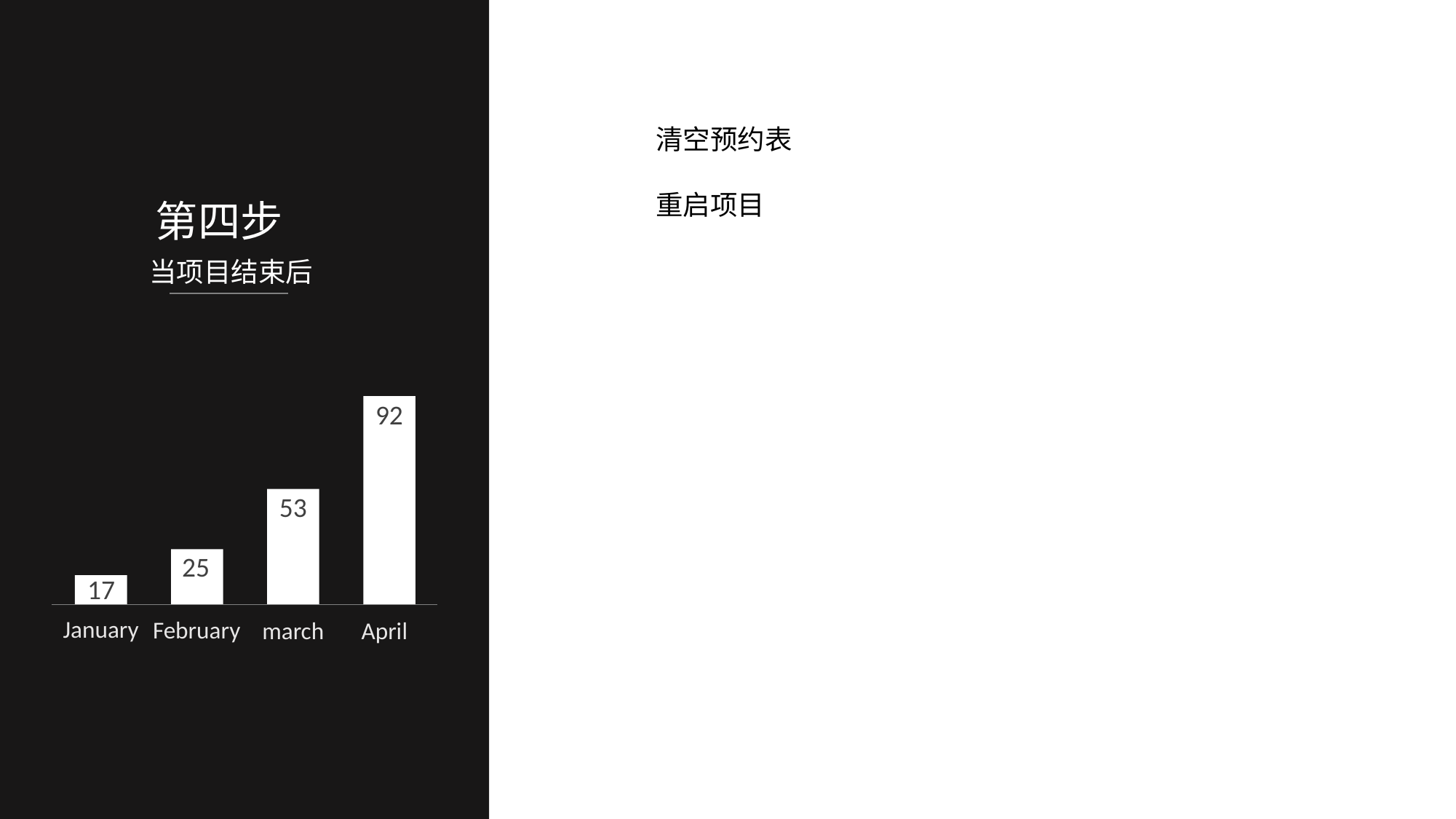

清空预约表

重启项目
第四步
当项目结束后
92

53

25

17

January
February
march
April